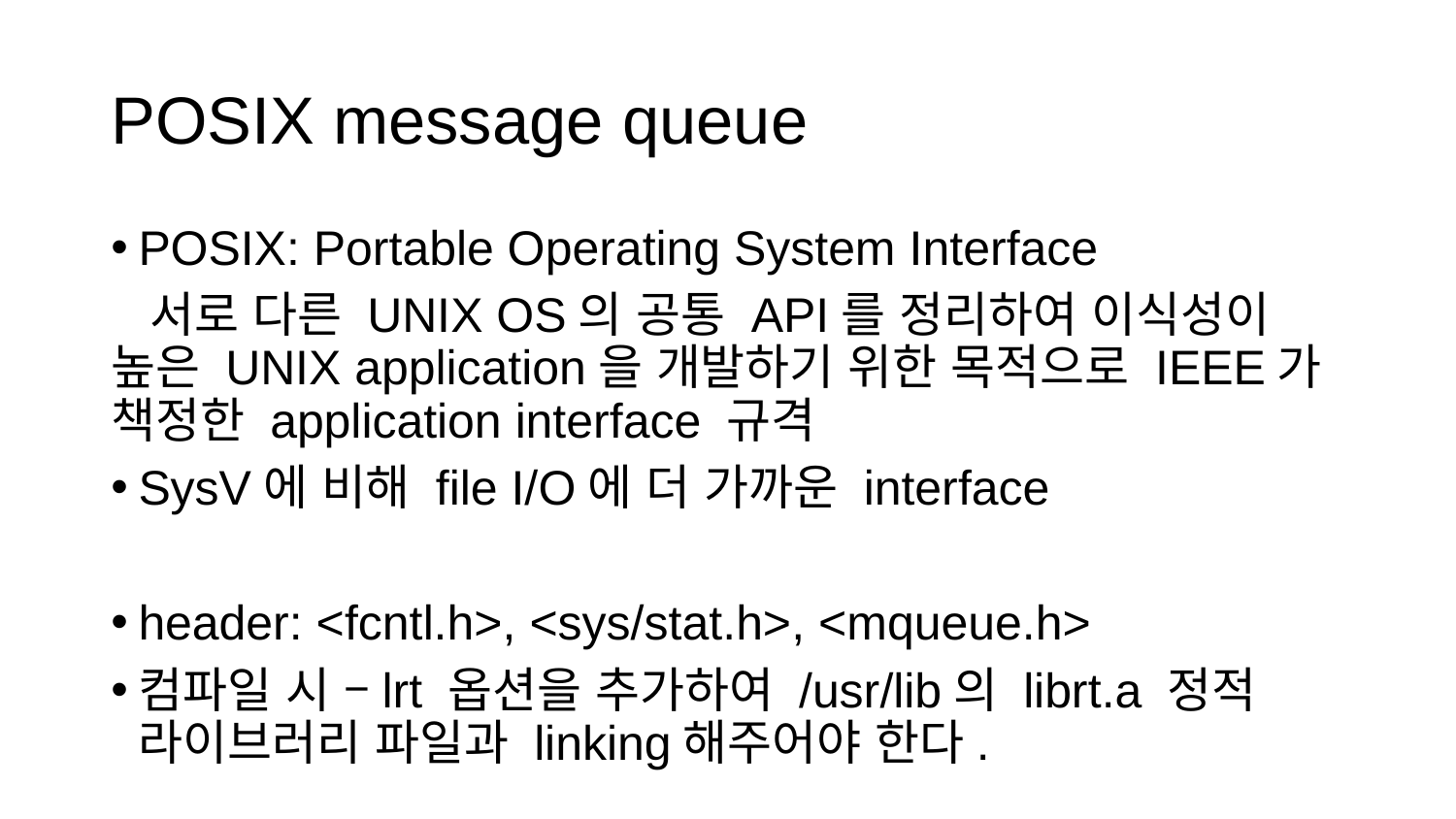

# POSIX message queue
POSIX: Portable Operating System Interface
  서로 다른 UNIX OS의 공통 API를 정리하여 이식성이 높은 UNIX application을 개발하기 위한 목적으로 IEEE가 책정한 application interface 규격
SysV에 비해 file I/O에 더 가까운 interface

header: <fcntl.h>, <sys/stat.h>, <mqueue.h>
컴파일 시 –lrt 옵션을 추가하여 /usr/lib의 librt.a 정적 라이브러리 파일과 linking해주어야 한다.